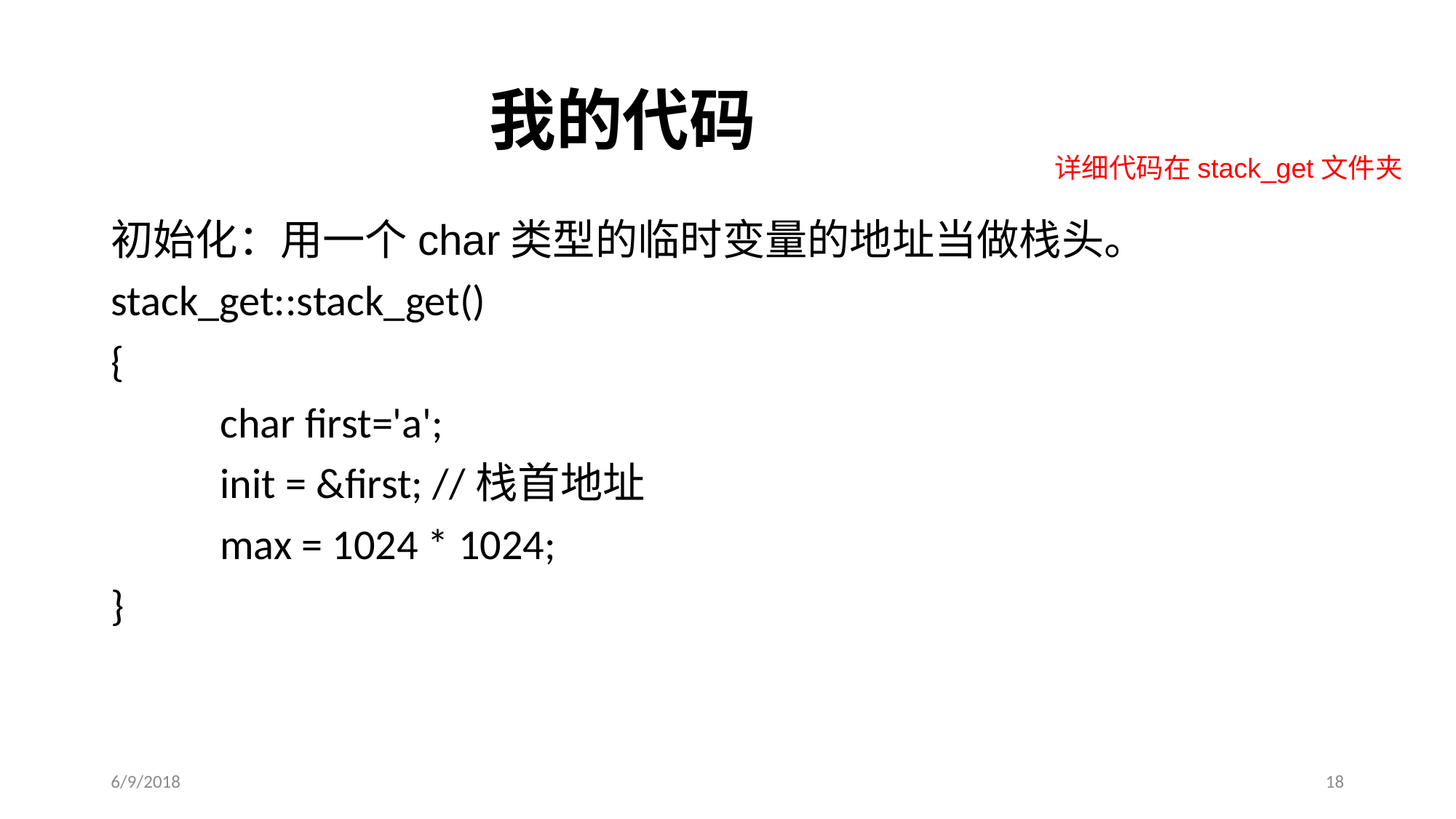

# 我的代码
详细代码在stack_get文件夹
初始化：用一个char类型的临时变量的地址当做栈头。
stack_get::stack_get()
{
	char first='a';
	init = &first; //栈首地址
	max = 1024 * 1024;
}

6/9/2018
18